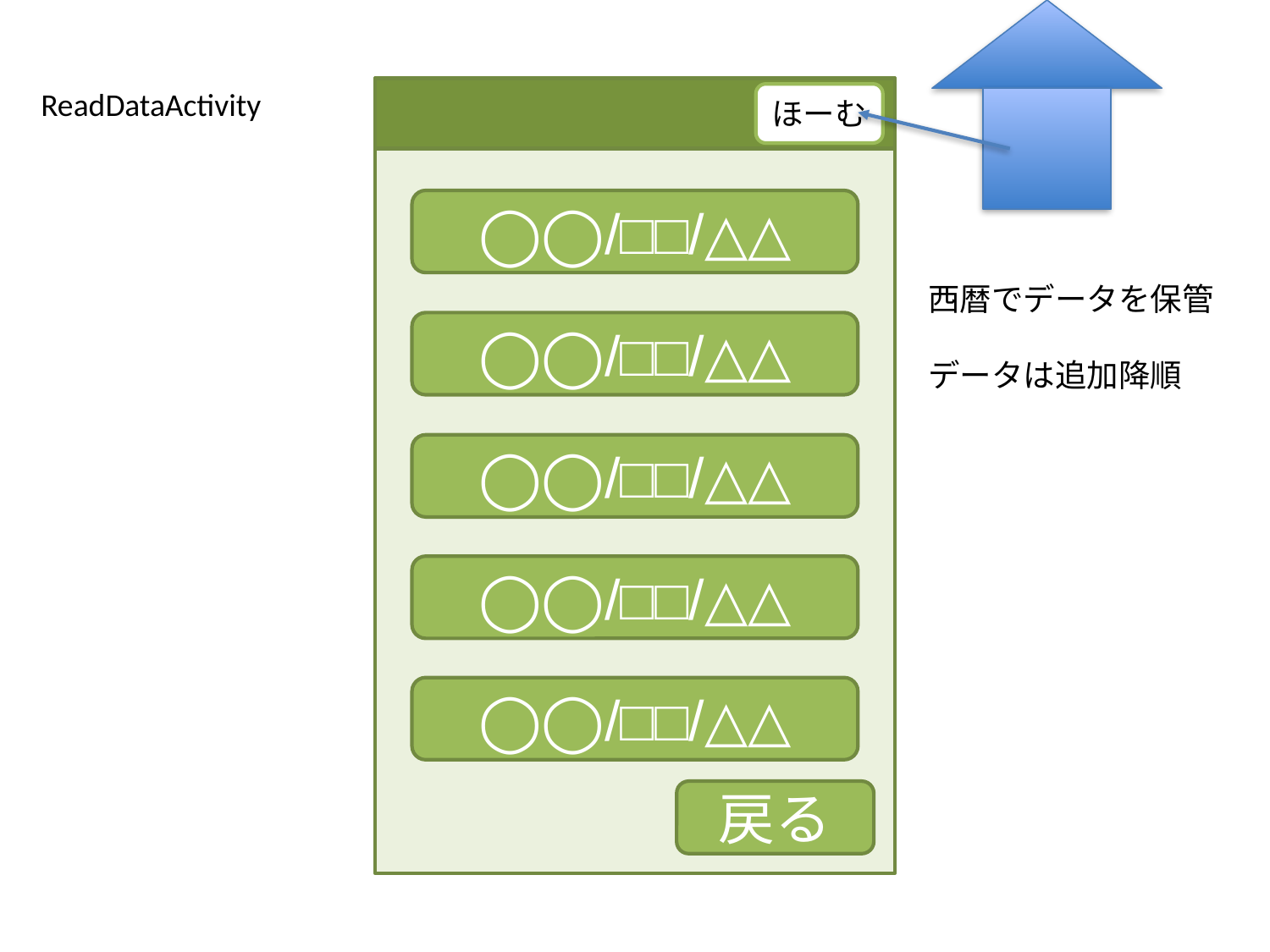

ReadDataActivity

ほーむ

◯◯/□□/△△
西暦でデータを保管

データは追加降順
◯◯/□□/△△
◯◯/□□/△△
◯◯/□□/△△
◯◯/□□/△△
戻る